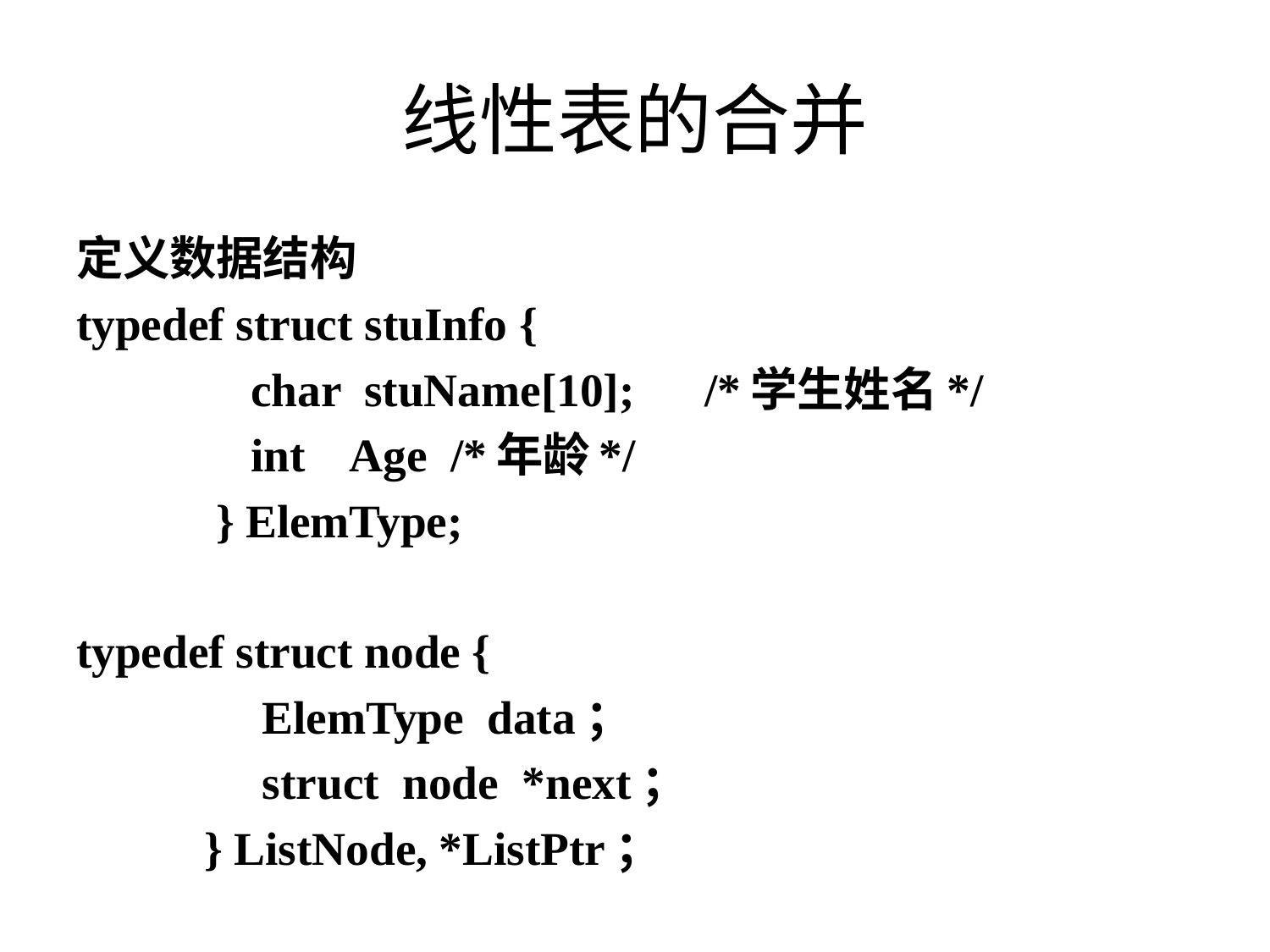

# 线性表的合并
定义数据结构
typedef struct stuInfo {
               char  stuName[10];      /*学生姓名*/
               int    Age  /*年龄*/
            } ElemType;

typedef struct node {
                ElemType  data；
                struct  node  *next；
           } ListNode, *ListPtr；